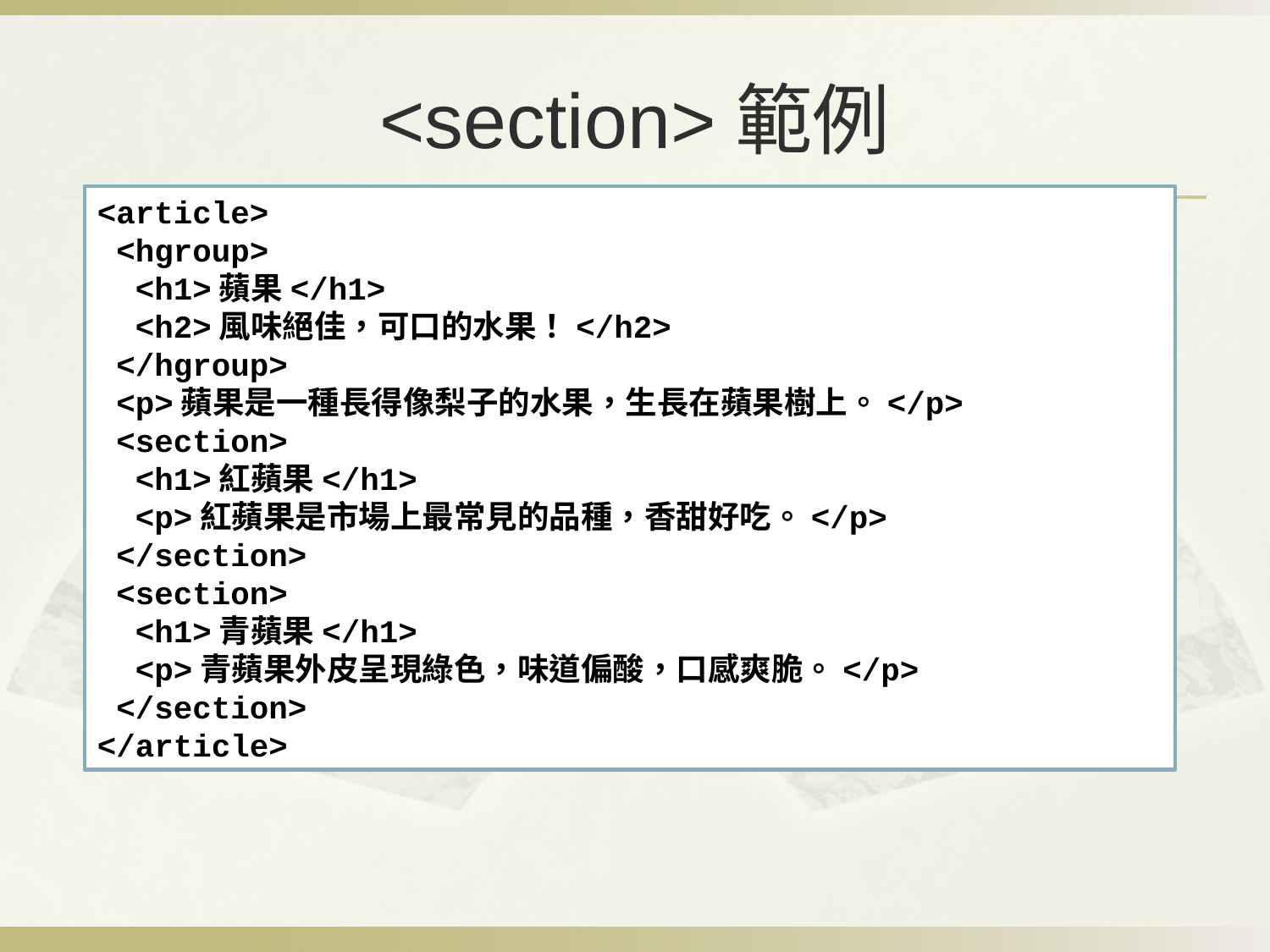

# <section>範例
<article>
 <hgroup>
  <h1>蘋果</h1>
  <h2>風味絕佳，可口的水果！</h2>
 </hgroup>
 <p>蘋果是一種長得像梨子的水果，生長在蘋果樹上。</p>
 <section>
  <h1>紅蘋果</h1>
  <p>紅蘋果是市場上最常見的品種，香甜好吃。</p>
 </section>
 <section>
  <h1>青蘋果</h1>
  <p>青蘋果外皮呈現綠色，味道偏酸，口感爽脆。</p>
 </section>
</article>